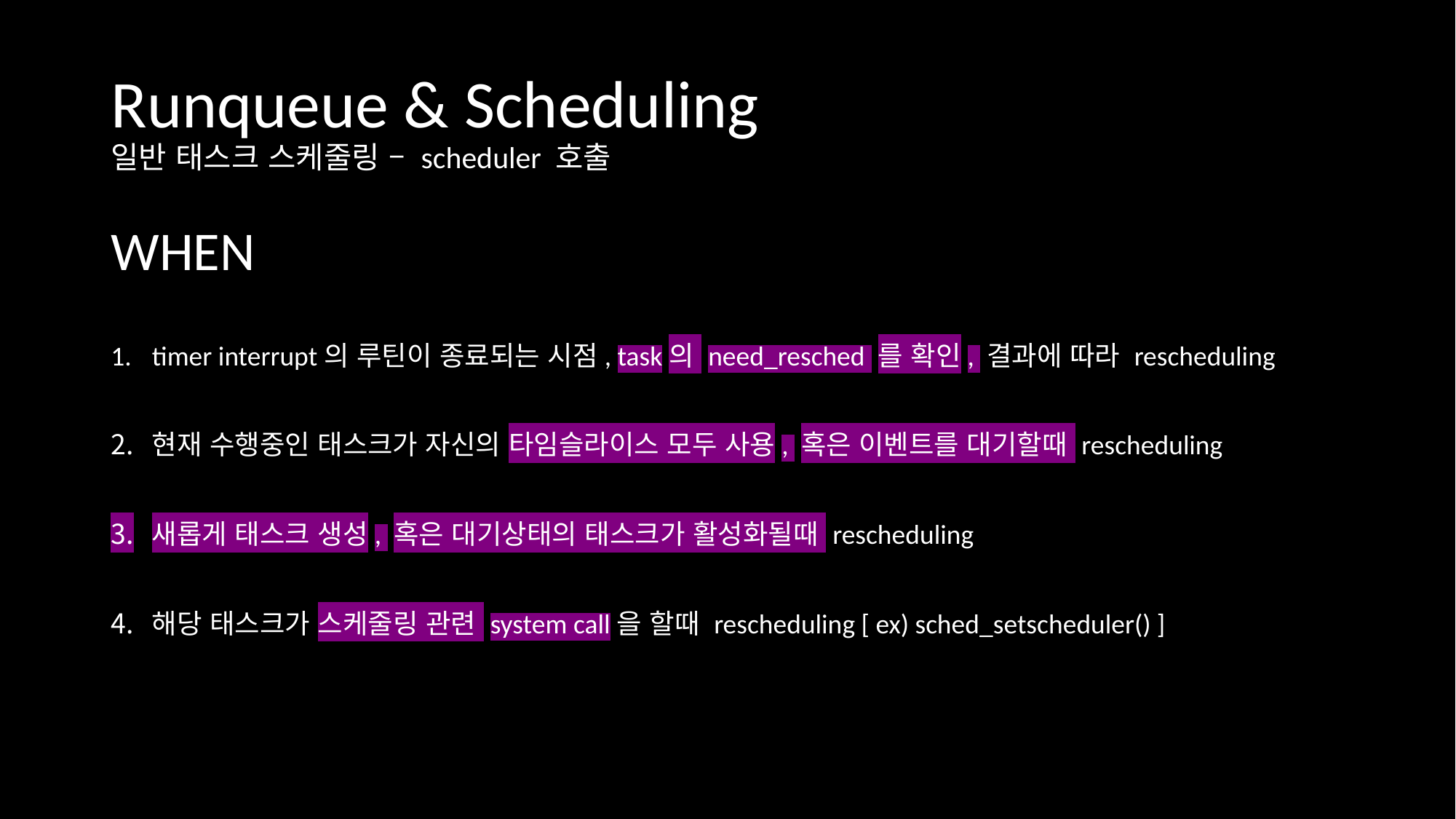

# Runqueue & Scheduling 일반 태스크 스케줄링 – scheduler 호출
WHEN

timer interrupt의 루틴이 종료되는 시점, task의 need_resched 를 확인, 결과에 따라 rescheduling

현재 수행중인 태스크가 자신의 타임슬라이스 모두 사용, 혹은 이벤트를 대기할때 rescheduling

새롭게 태스크 생성, 혹은 대기상태의 태스크가 활성화될때 rescheduling

해당 태스크가 스케줄링 관련 system call을 할때 rescheduling [ ex) sched_setscheduler() ]